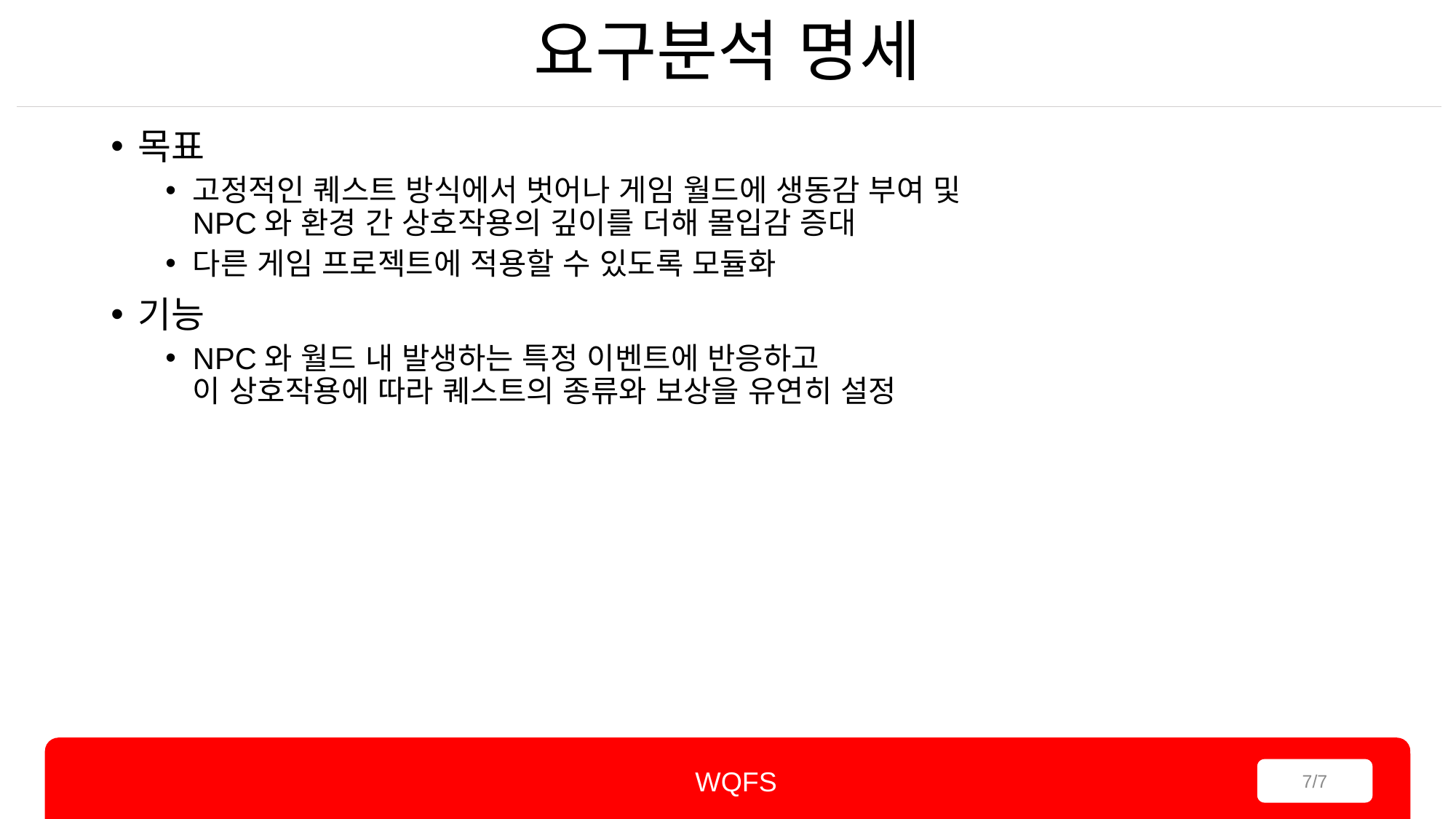

# 요구분석 명세
목표
고정적인 퀘스트 방식에서 벗어나 게임 월드에 생동감 부여 및
NPC와 환경 간 상호작용의 깊이를 더해 몰입감 증대
다른 게임 프로젝트에 적용할 수 있도록 모듈화
기능
NPC와 월드 내 발생하는 특정 이벤트에 반응하고
이 상호작용에 따라 퀘스트의 종류와 보상을 유연히 설정

7/7